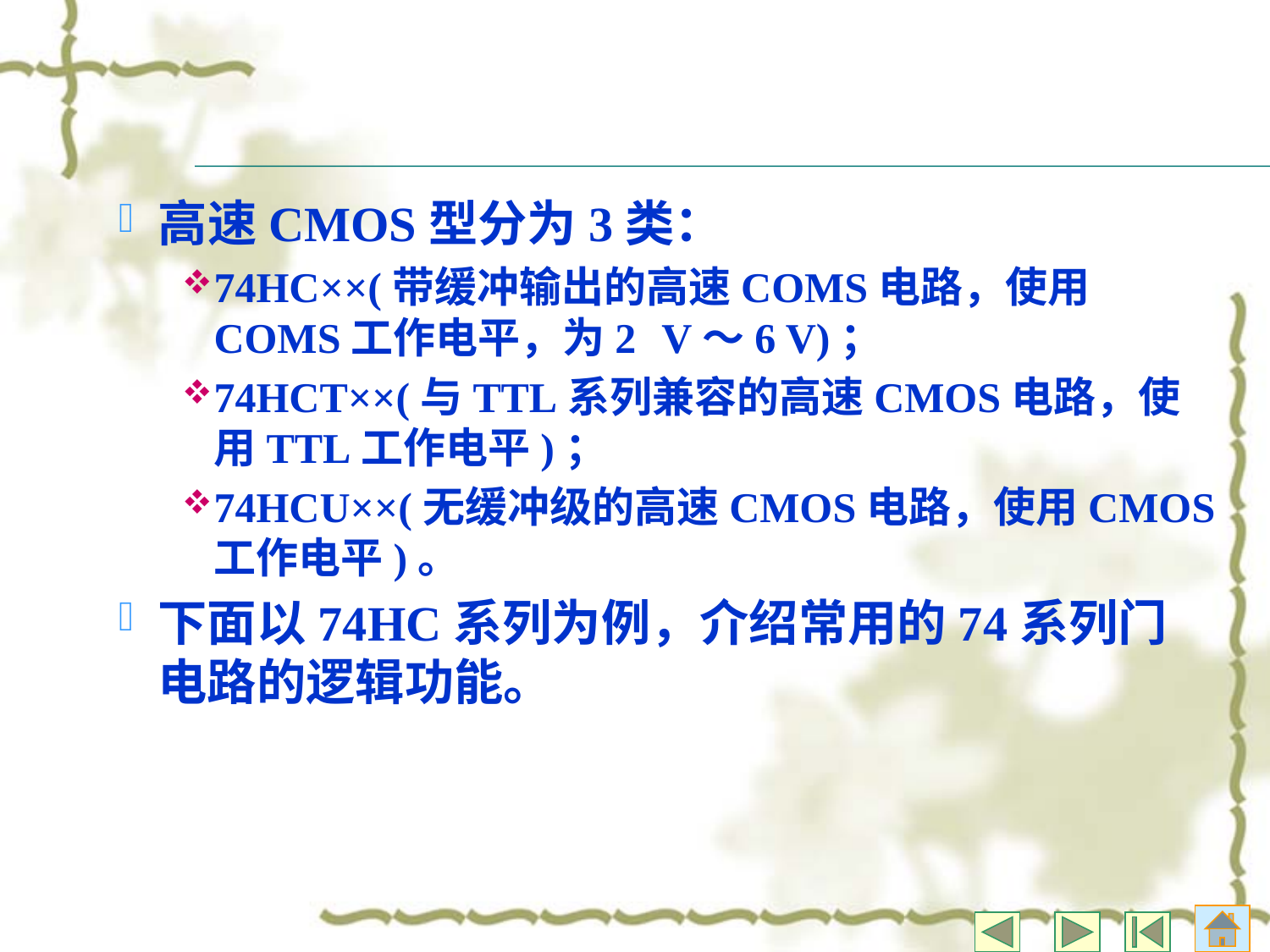

#
高速CMOS型分为3类：
74HC××(带缓冲输出的高速COMS电路，使用COMS工作电平，为2 V～6 V)；
74HCT××(与TTL系列兼容的高速CMOS电路，使用TTL工作电平)；
74HCU××(无缓冲级的高速CMOS电路，使用CMOS工作电平)。
下面以74HC系列为例，介绍常用的74系列门电路的逻辑功能。